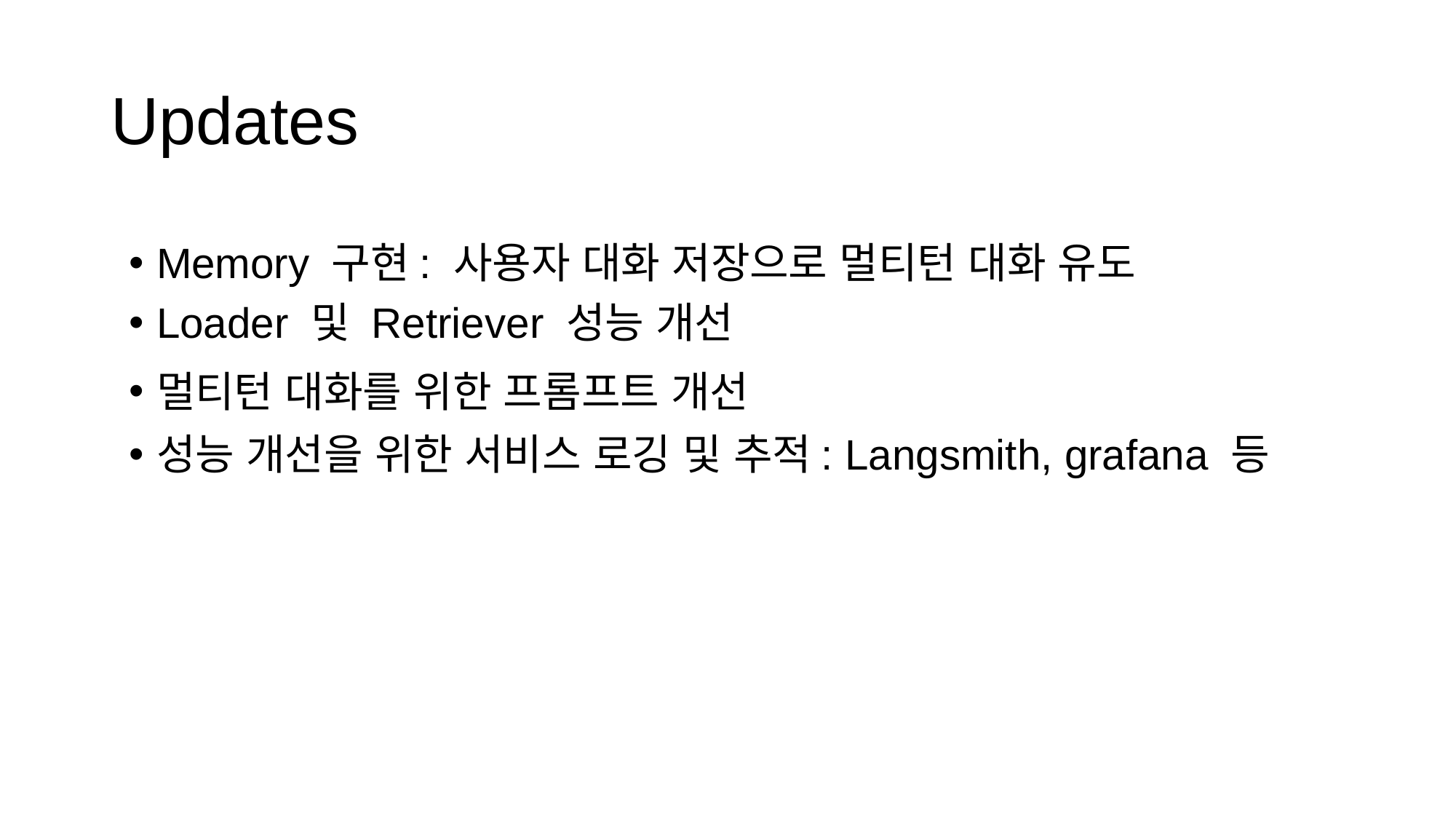

# Updates
Memory 구현: 사용자 대화 저장으로 멀티턴 대화 유도
Loader 및 Retriever 성능 개선
멀티턴 대화를 위한 프롬프트 개선
성능 개선을 위한 서비스 로깅 및 추적: Langsmith, grafana 등